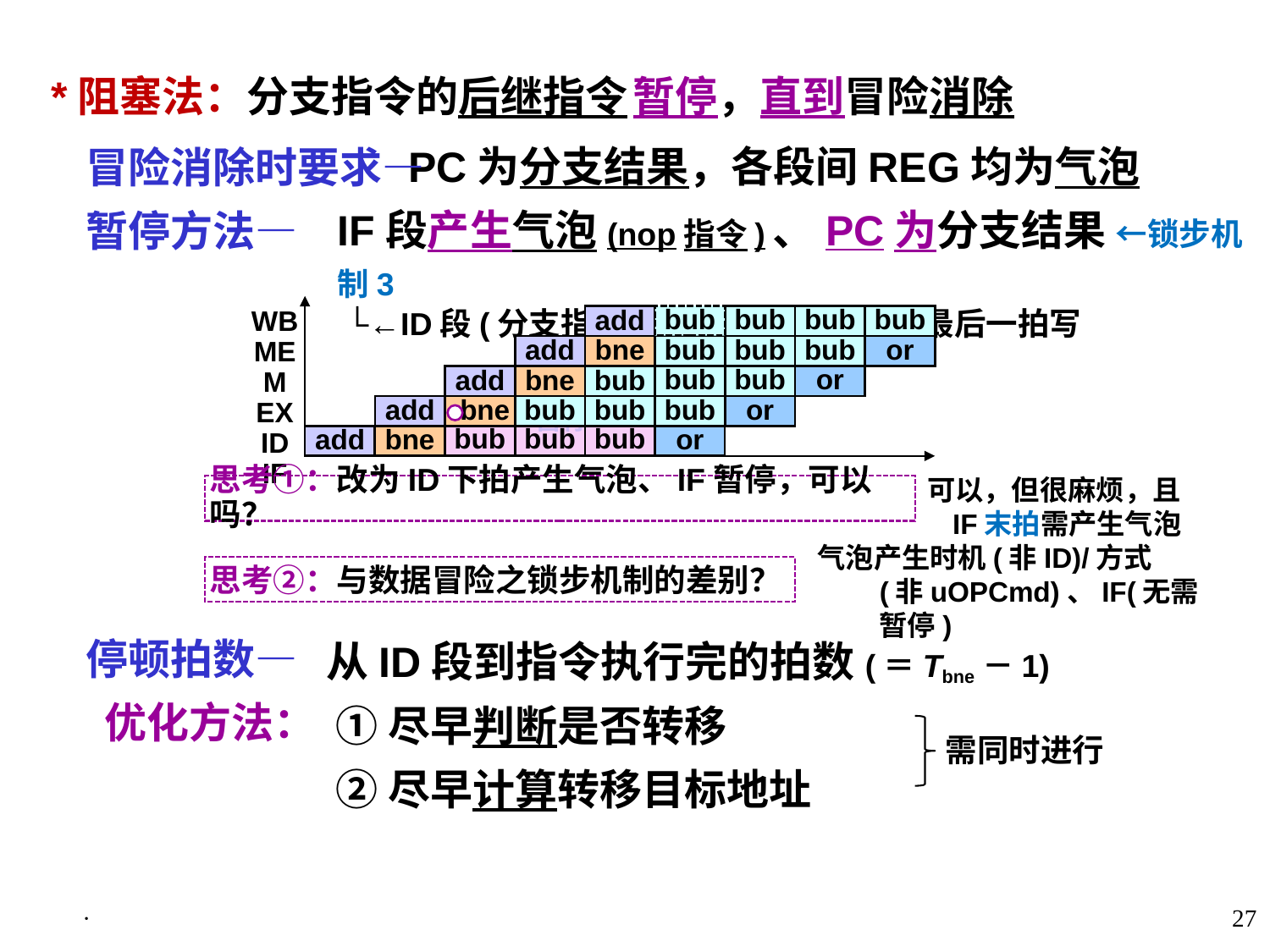

*阻塞法：分支指令的后继指令 暂停，直到冒险消除
      PC为分支结果，各段间REG均为气泡
IF段产生气泡(nop指令)、PC为分支结果 ←锁步机制3
 └←ID段(分支指令)需继续执行       └←最后一拍写
                                        (之前不变)
    冒险消除时要求—
    暂停方法—

    停顿拍数—
      优化方法：
WB
MEM
EX
ID
IF
add
add
bne
or
or
add
bne
or
add
bne

or
bne
add
bub
bub
bub
bub
bub
bub
bub
bub
bub
bub

   暂停
bub
bub
bub
bub
bub
bub
可以，但很麻烦，且IF末拍需产生气泡
思考①：改为ID下拍产生气泡、IF暂停，可以吗？
气泡产生时机(非ID)/方式(非uOPCmd)、IF(无需暂停)
思考②：与数据冒险之锁步机制的差别？
  从ID段到指令执行完的拍数(＝Tbne－1)
    ①尽早判断是否转移
    ②尽早计算转移目标地址

需同时进行
·
27